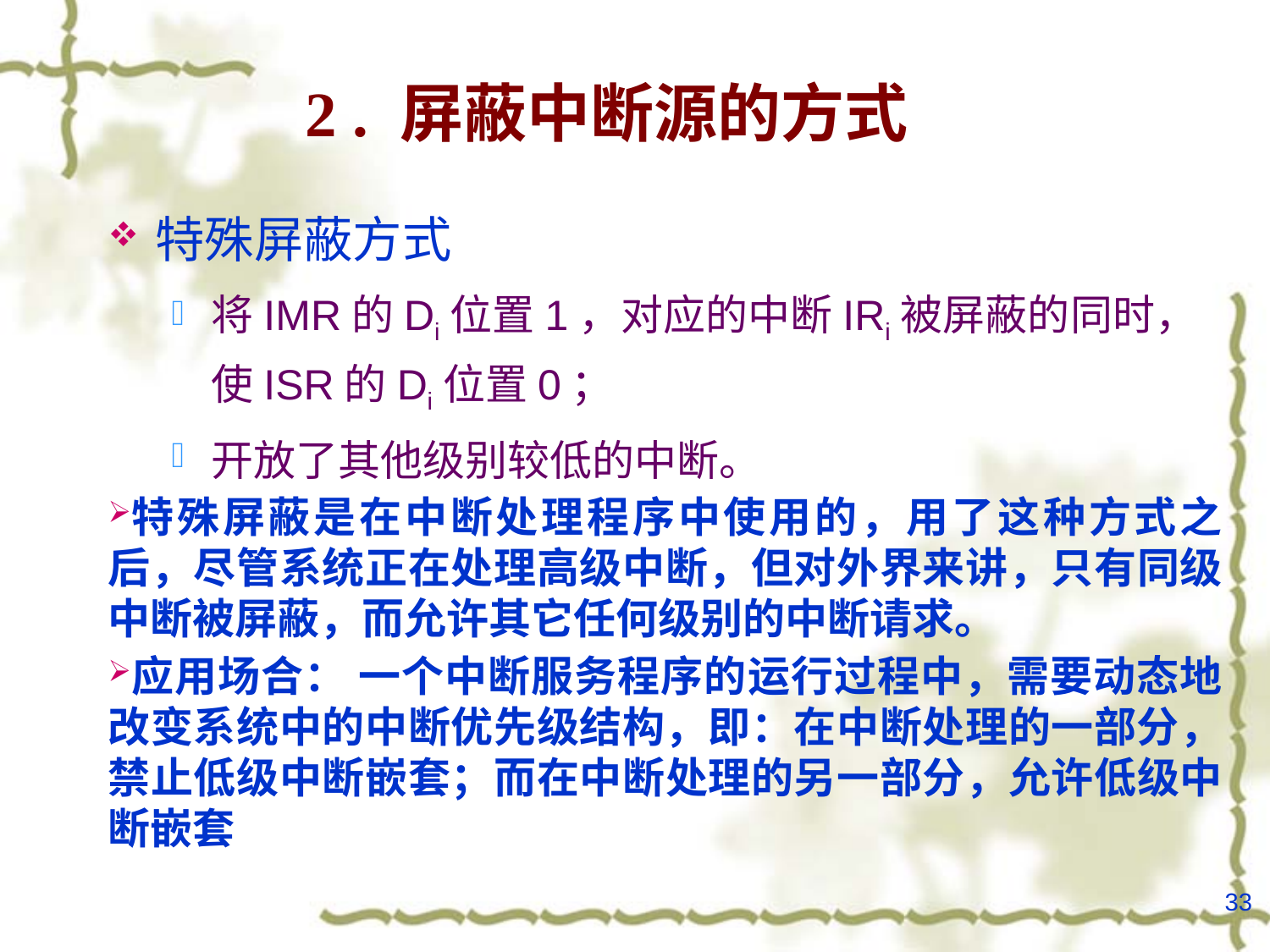

# 2 . 屏蔽中断源的方式
特殊屏蔽方式
将IMR的Di位置1，对应的中断IRi被屏蔽的同时，使ISR的Di位置0；
开放了其他级别较低的中断。
特殊屏蔽是在中断处理程序中使用的，用了这种方式之后，尽管系统正在处理高级中断，但对外界来讲，只有同级中断被屏蔽，而允许其它任何级别的中断请求。
应用场合： 一个中断服务程序的运行过程中，需要动态地改变系统中的中断优先级结构，即：在中断处理的一部分，禁止低级中断嵌套；而在中断处理的另一部分，允许低级中断嵌套

33